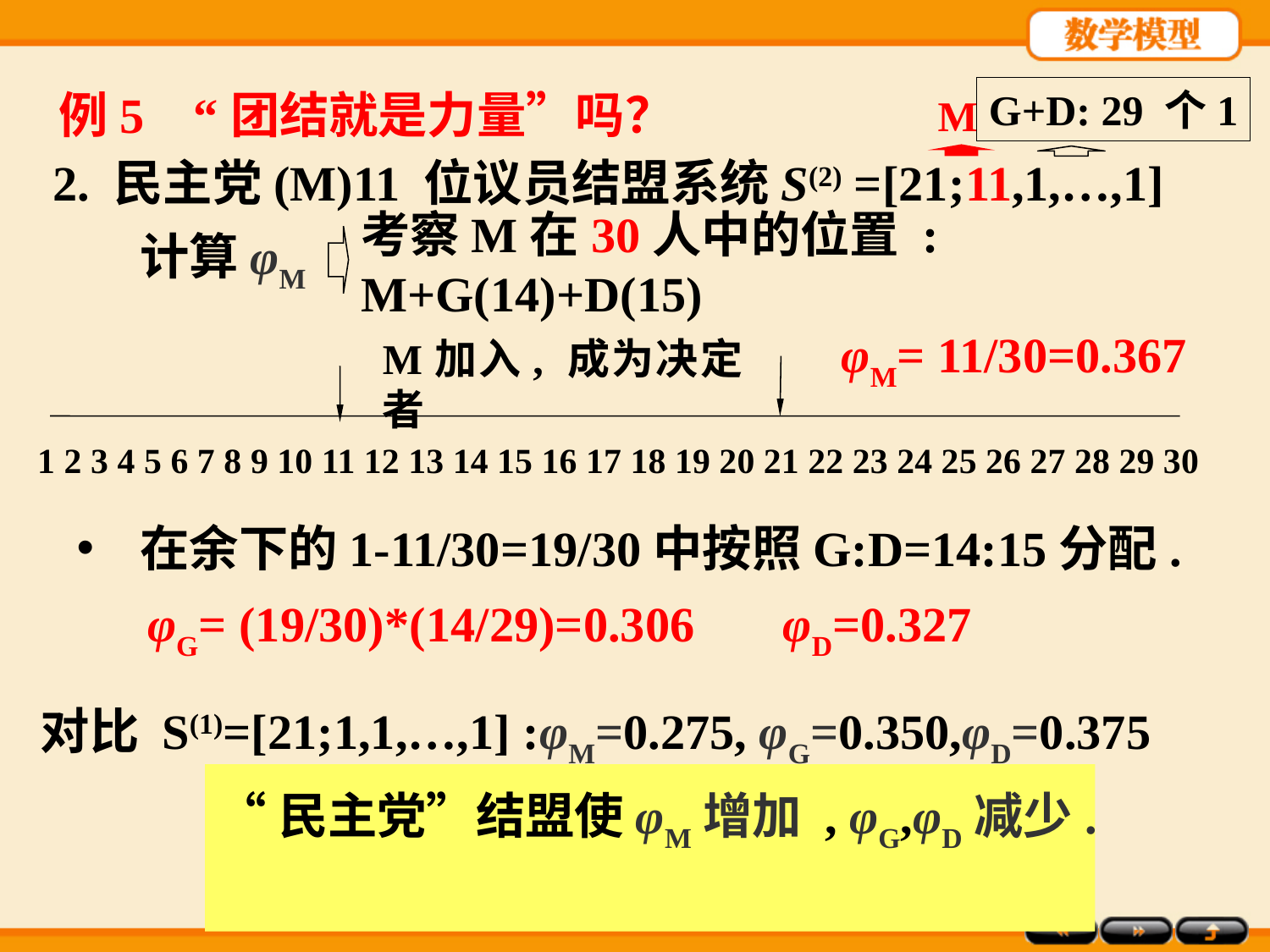

G+D: 29 个1

例5    “团结就是力量”吗？
M

2. 民主党(M)11 位议员结盟系统S(2) =[21;11,1,…,1]
计算φM

考察M在30人中的位置 : M+G(14)+D(15)
φM= 11/30=0.367
M加入, 成为决定者

1 2 3 4 5 6 7 8 9 10 11 12 13 14 15 16 17 18 19 20 21 22 23 24 25 26 27 28 29 30
在余下的1-11/30=19/30中按照G:D=14:15分配.
φG= (19/30)*(14/29)=0.306
φD=0.327
对比 S(1)=[21;1,1,…,1] :φM=0.275, φG=0.350,φD=0.375
“民主党”结盟使φM增加 , φG,φD减少.